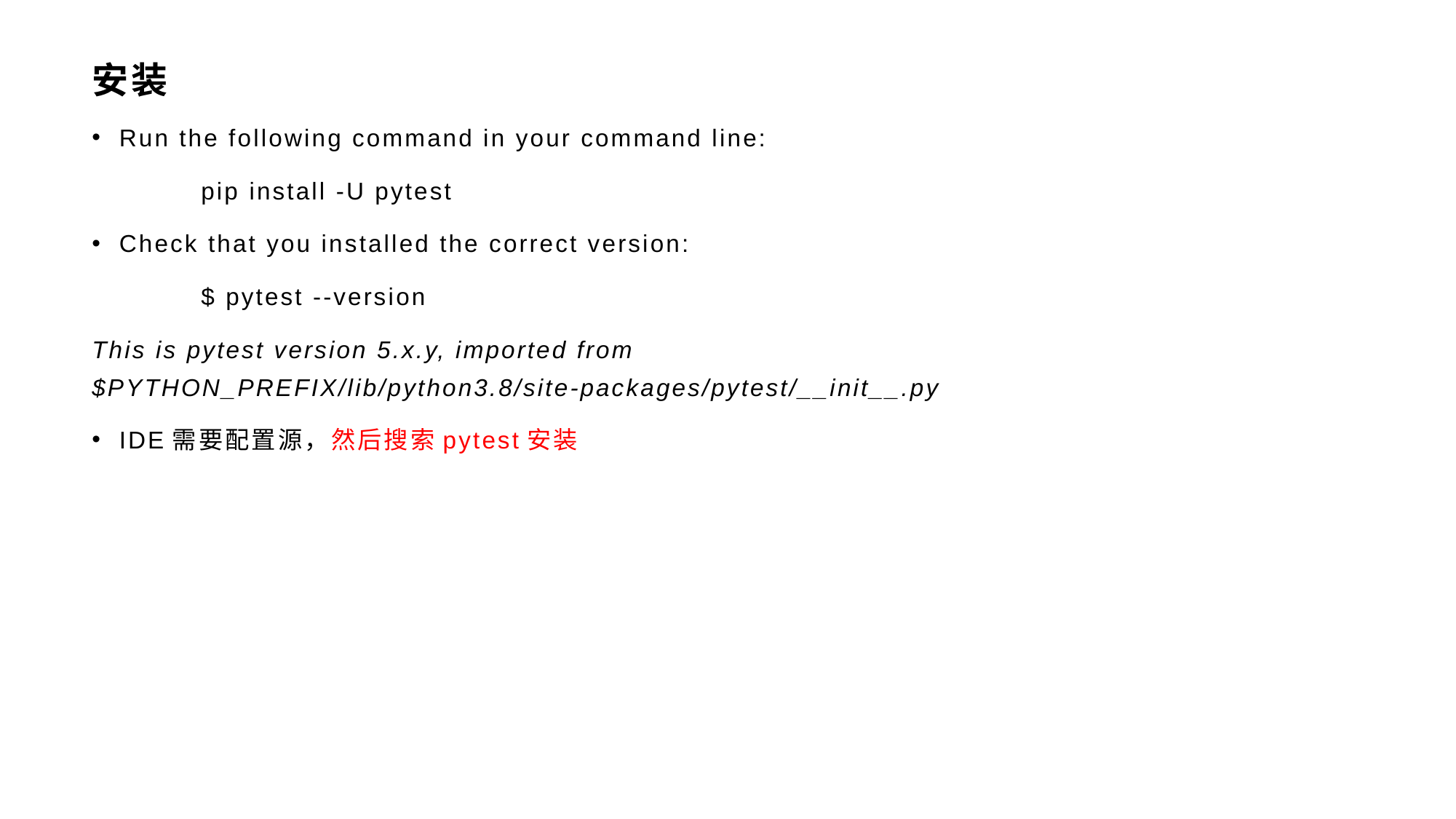

# 安装
Run the following command in your command line:
	pip install -U pytest
Check that you installed the correct version:
	$ pytest --version
This is pytest version 5.x.y, imported from $PYTHON_PREFIX/lib/python3.8/site-packages/pytest/__init__.py
IDE需要配置源，然后搜索pytest安装